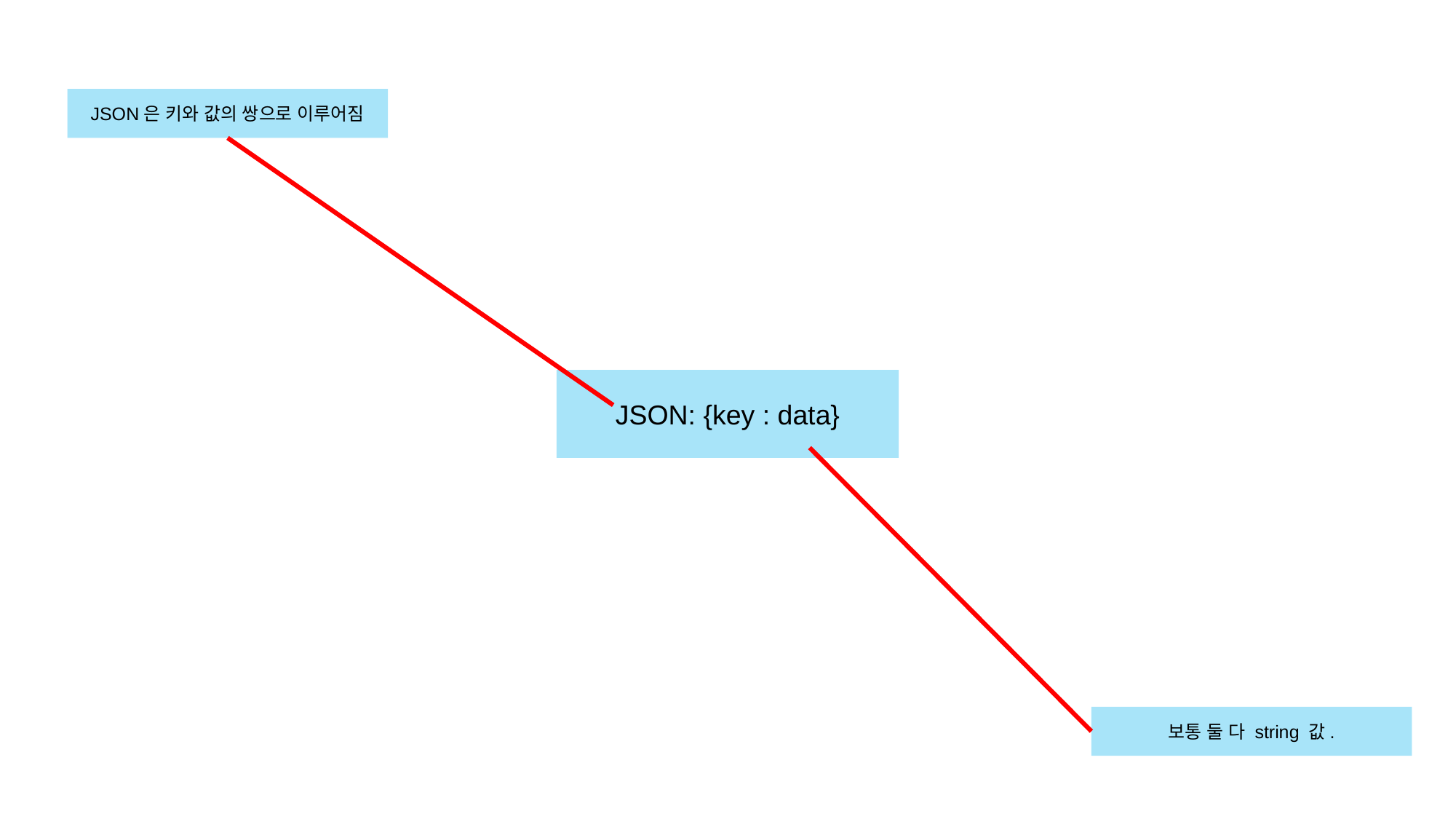

JSON은 키와 값의 쌍으로 이루어짐
JSON: {key : data}
보통 둘 다 string 값.